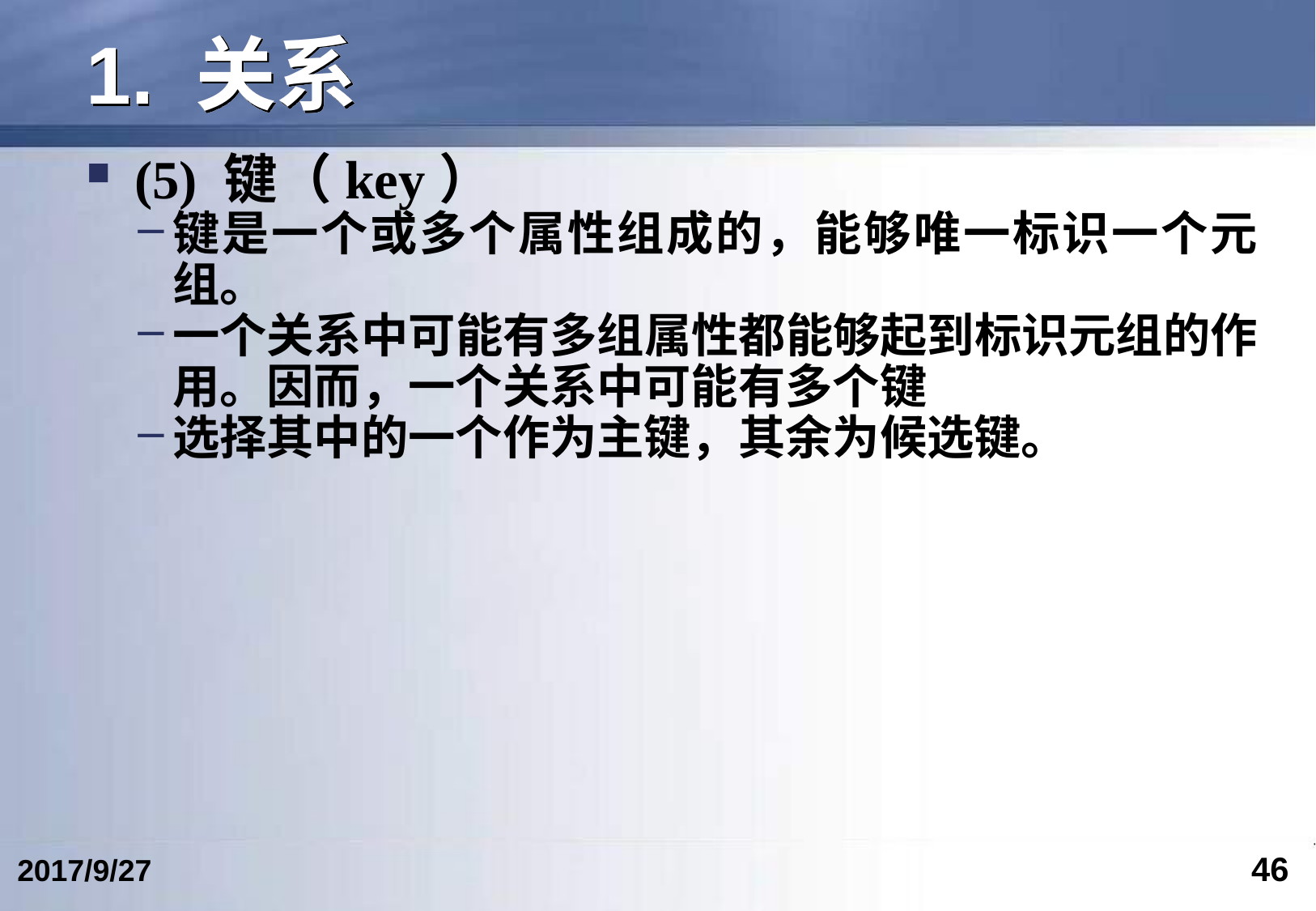

# 1. 关系
 (5) 键（key）
键是一个或多个属性组成的，能够唯一标识一个元组。
一个关系中可能有多组属性都能够起到标识元组的作用。因而，一个关系中可能有多个键
选择其中的一个作为主键，其余为候选键。
46
2017/9/27